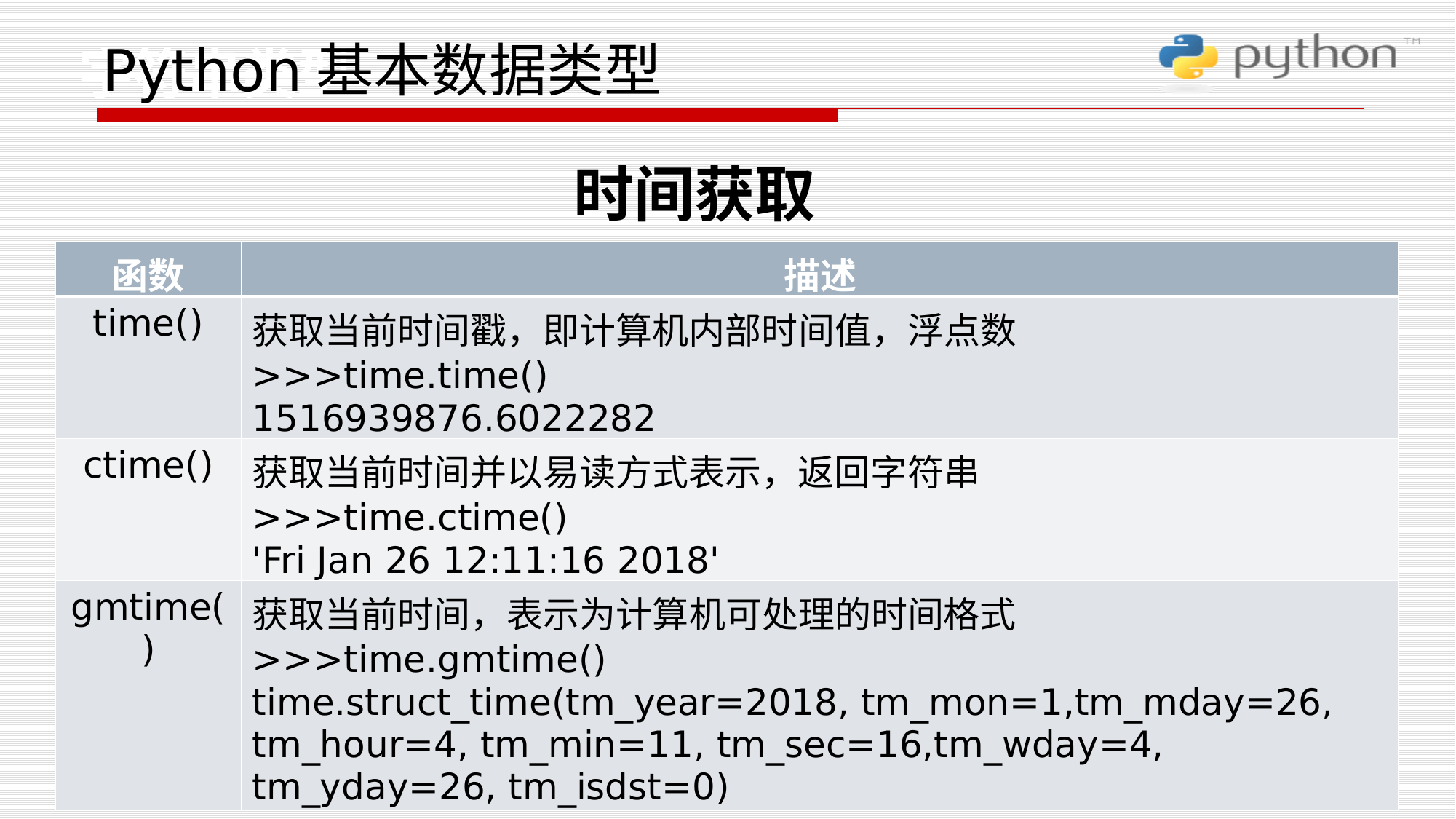

字符串类型
# Python基本数据类型
时间获取
| 函数 | 描述 |
| --- | --- |
| time() | 获取当前时间戳，即计算机内部时间值，浮点数 >>>time.time() 1516939876.6022282 |
| ctime() | 获取当前时间并以易读方式表示，返回字符串 >>>time.ctime() 'Fri Jan 26 12:11:16 2018' |
| gmtime() | 获取当前时间，表示为计算机可处理的时间格式 >>>time.gmtime() time.struct\_time(tm\_year=2018, tm\_mon=1,tm\_mday=26, tm\_hour=4, tm\_min=11, tm\_sec=16,tm\_wday=4, tm\_yday=26, tm\_isdst=0) |